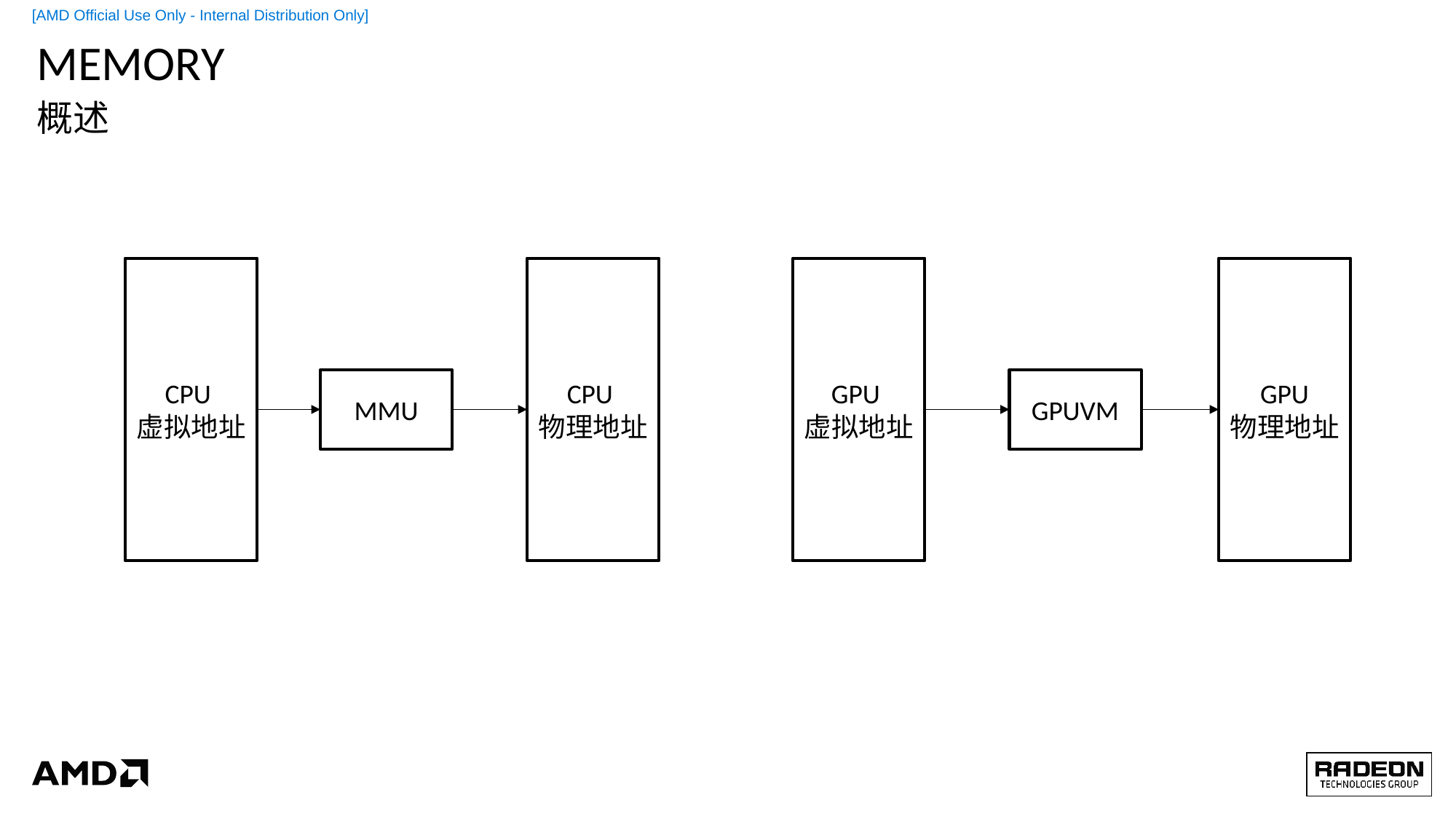

# memory
概述
GPU
物理地址
CPU
虚拟地址
CPU
物理地址
GPU
虚拟地址
MMU
GPUVM